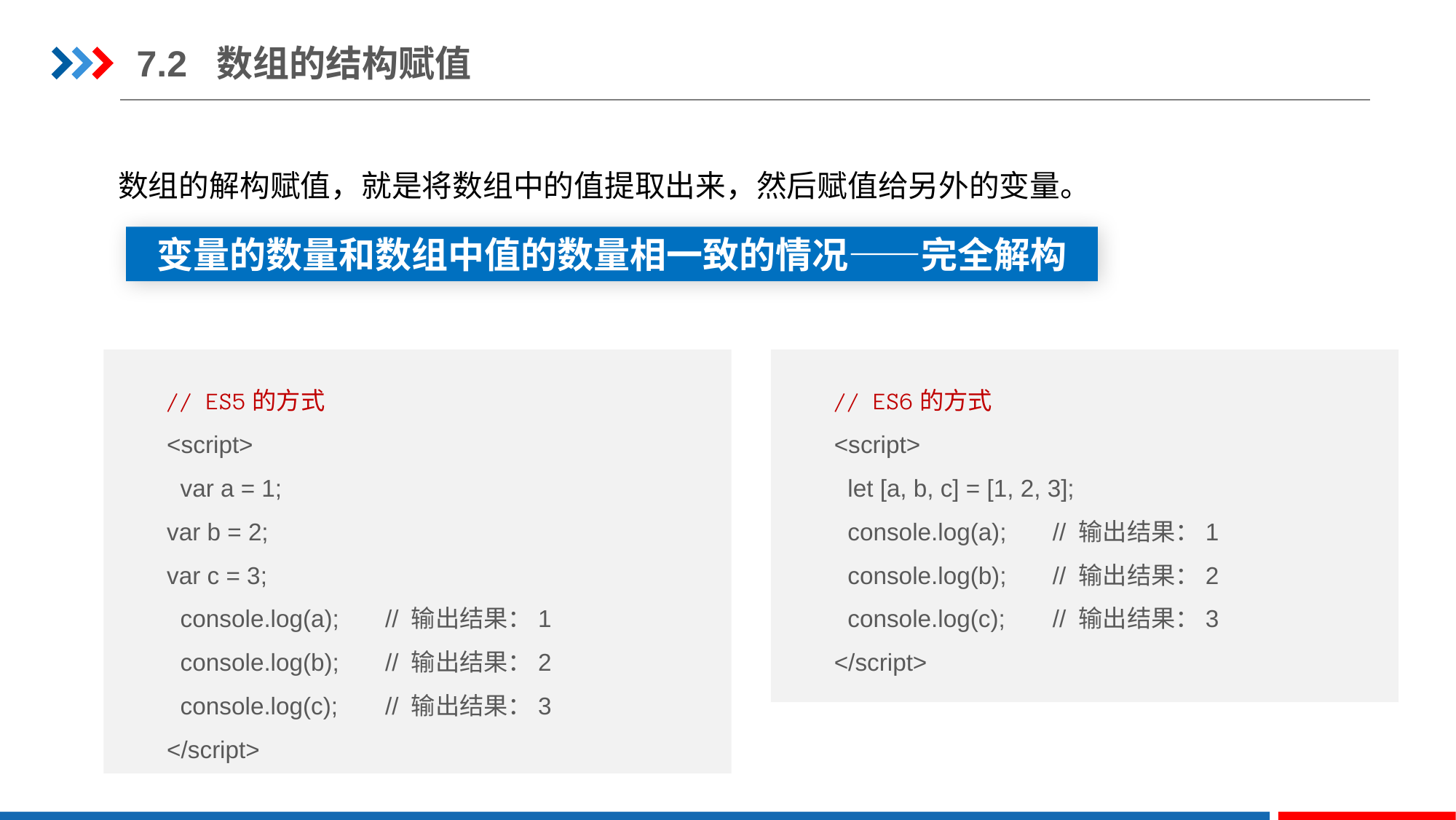

7.2  数组的结构赋值
数组的解构赋值，就是将数组中的值提取出来，然后赋值给另外的变量。
变量的数量和数组中值的数量相一致的情况——完全解构

// ES5的方式
<script>
  var a = 1;
var b = 2;
var c = 3;
  console.log(a);	// 输出结果：1
  console.log(b);	// 输出结果：2
  console.log(c);	// 输出结果：3
</script>
// ES6的方式
<script>
  let [a, b, c] = [1, 2, 3];
  console.log(a);	// 输出结果：1
  console.log(b);	// 输出结果：2
  console.log(c);	// 输出结果：3
</script>